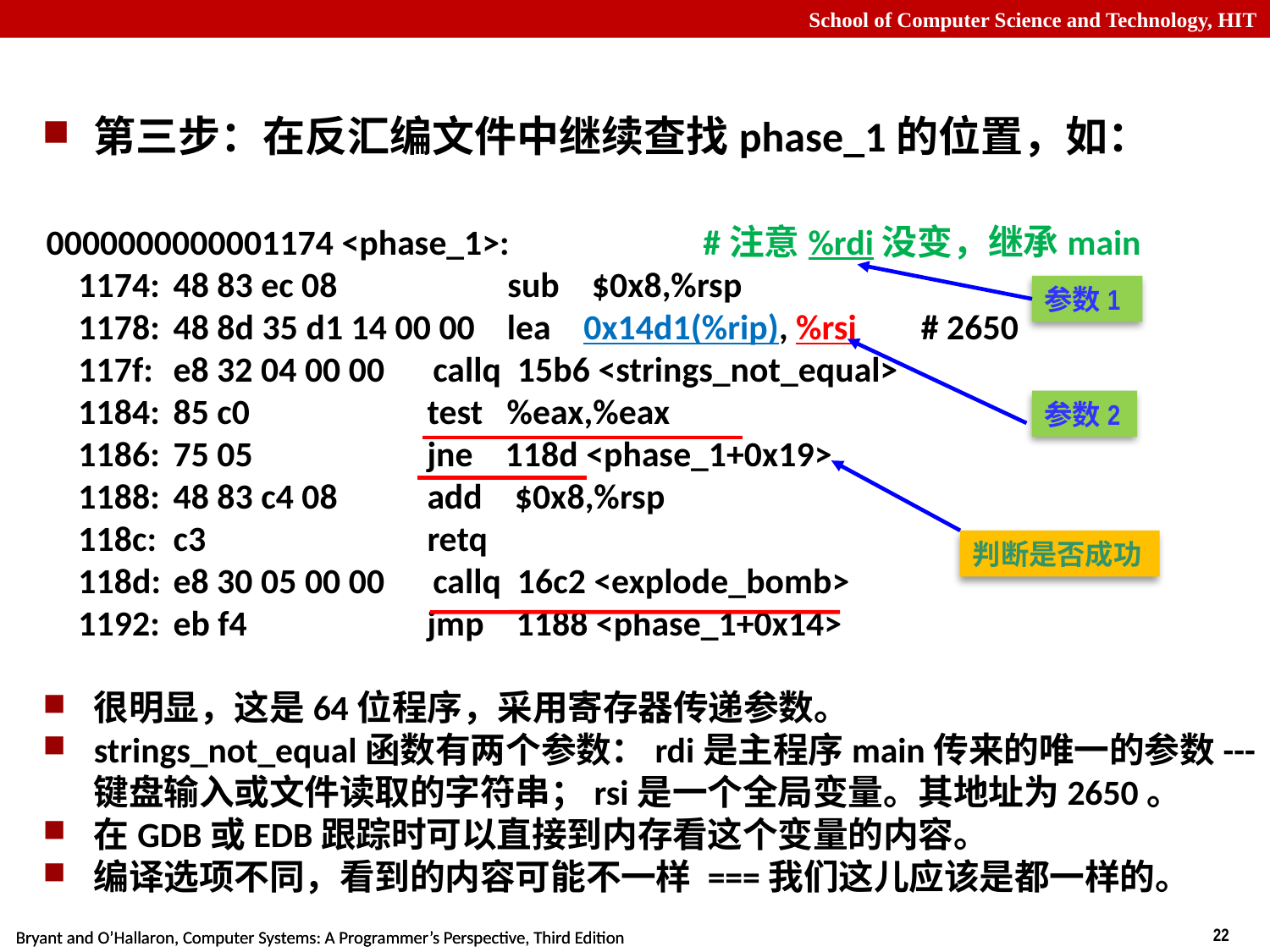

-22-
第三步：在反汇编文件中继续查找phase_1的位置，如：

0000000000001174 <phase_1>:                        #注意%rdi没变，继承main
    1174:	48 83 ec 08          	          sub    $0x8,%rsp
    1178:	48 8d 35 d1 14 00 00    lea    0x14d1(%rip), %rsi        # 2650
    117f:	e8 32 04 00 00      callq  15b6 <strings_not_equal>
    1184:	85 c0                	test   %eax,%eax
    1186:	75 05                	jne    118d <phase_1+0x19>
    1188:	48 83 c4 08          	add    $0x8,%rsp
    118c:	c3                   	retq
    118d:	e8 30 05 00 00      callq  16c2 <explode_bomb>
    1192:	eb f4                	jmp    1188 <phase_1+0x14>

很明显，这是64位程序，采用寄存器传递参数。
strings_not_equal函数有两个参数：rdi是主程序main传来的唯一的参数---键盘输入或文件读取的字符串；rsi是一个全局变量。其地址为2650。
在GDB或EDB跟踪时可以直接到内存看这个变量的内容。
编译选项不同，看到的内容可能不一样 ===我们这儿应该是都一样的。

参数1
参数2
判断是否成功